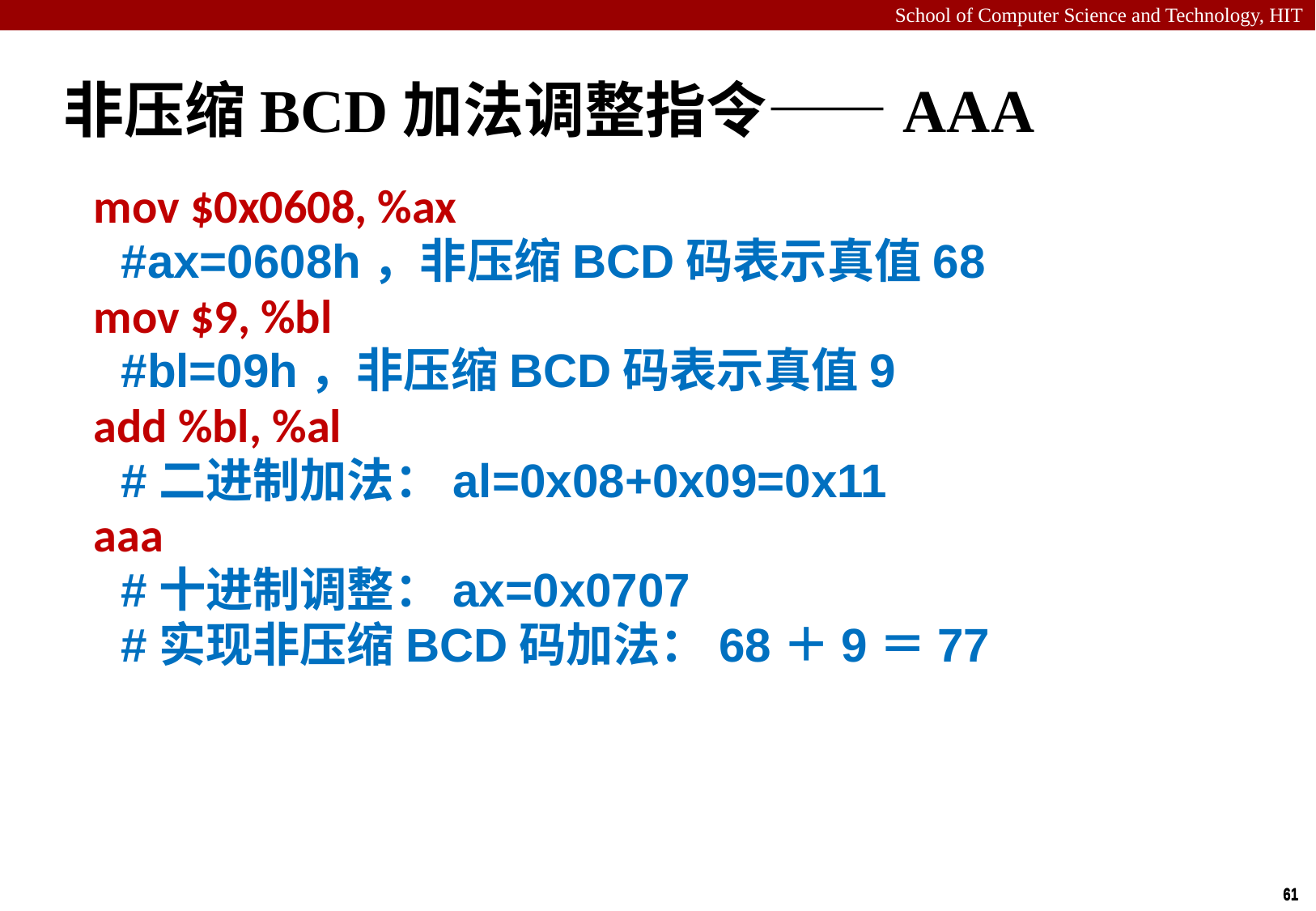

# 非压缩BCD加法调整指令——AAA
mov $0x0608, %ax
#ax=0608h，非压缩BCD码表示真值68
mov $9, %bl
#bl=09h，非压缩BCD码表示真值9
add %bl, %al
#二进制加法：al=0x08+0x09=0x11
aaa
#十进制调整：ax=0x0707
#实现非压缩BCD码加法：68＋9＝77